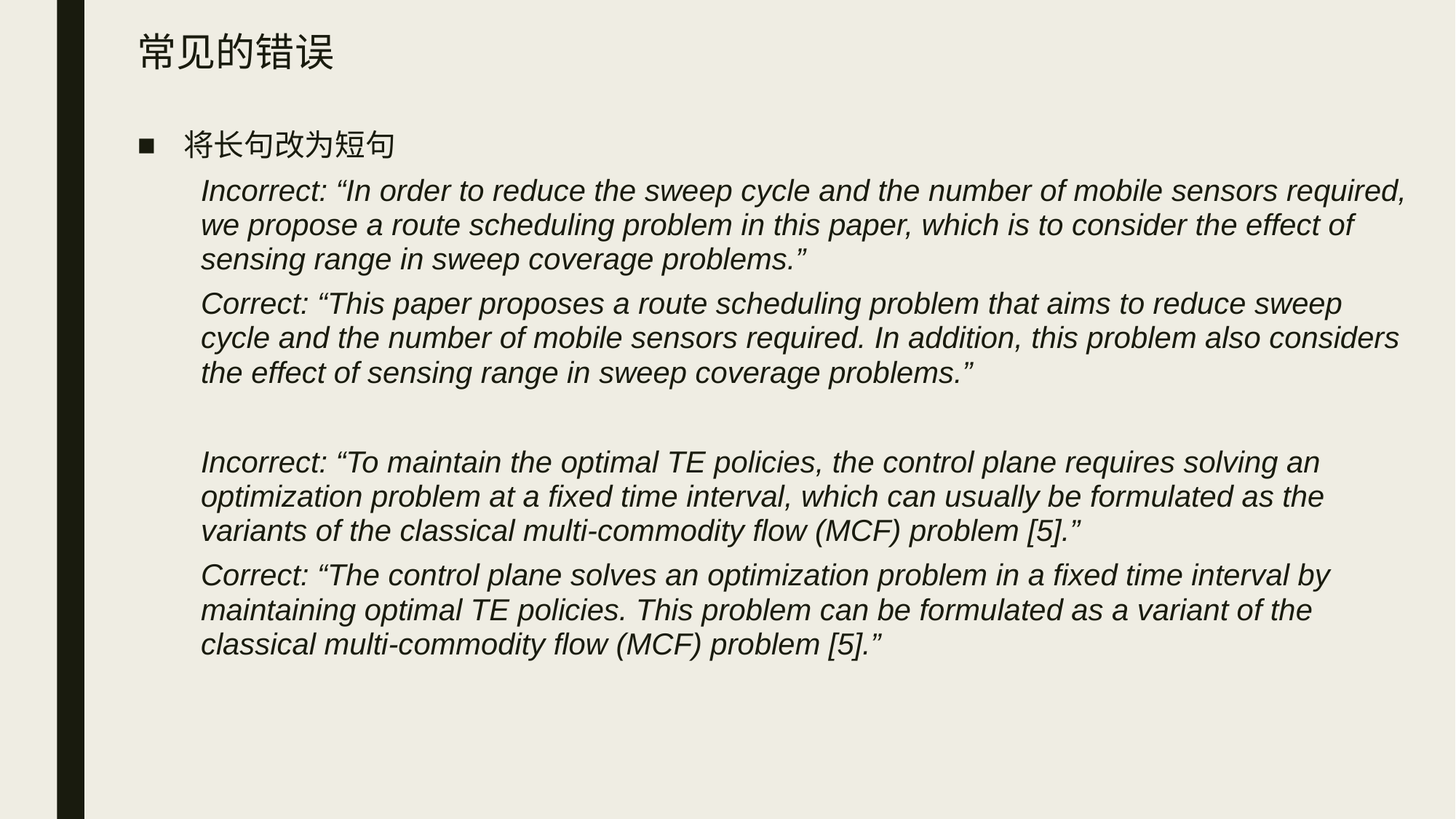

# 常见的错误
将长句改为短句
Incorrect: “In order to reduce the sweep cycle and the number of mobile sensors required, we propose a route scheduling problem in this paper, which is to consider the effect of sensing range in sweep coverage problems.”
Correct: “This paper proposes a route scheduling problem that aims to reduce sweep cycle and the number of mobile sensors required. In addition, this problem also considers the effect of sensing range in sweep coverage problems.”

Incorrect: “To maintain the optimal TE policies, the control plane requires solving an optimization problem at a fixed time interval, which can usually be formulated as the variants of the classical multi-commodity flow (MCF) problem [5].”
Correct: “The control plane solves an optimization problem in a fixed time interval by maintaining optimal TE policies. This problem can be formulated as a variant of the classical multi-commodity flow (MCF) problem [5].”